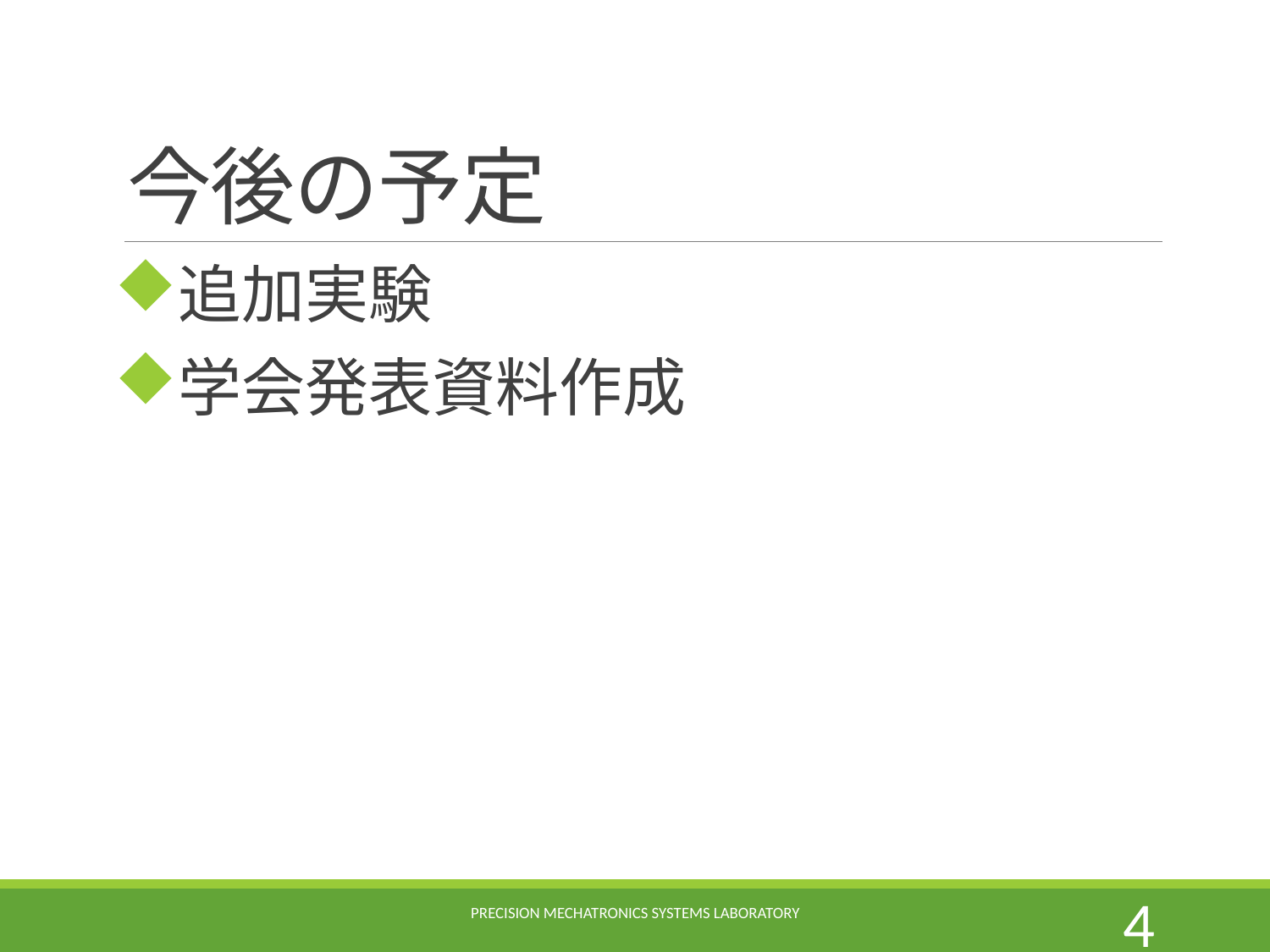

# 今後の予定
追加実験
学会発表資料作成
Precision Mechatronics Systems Laboratory

4